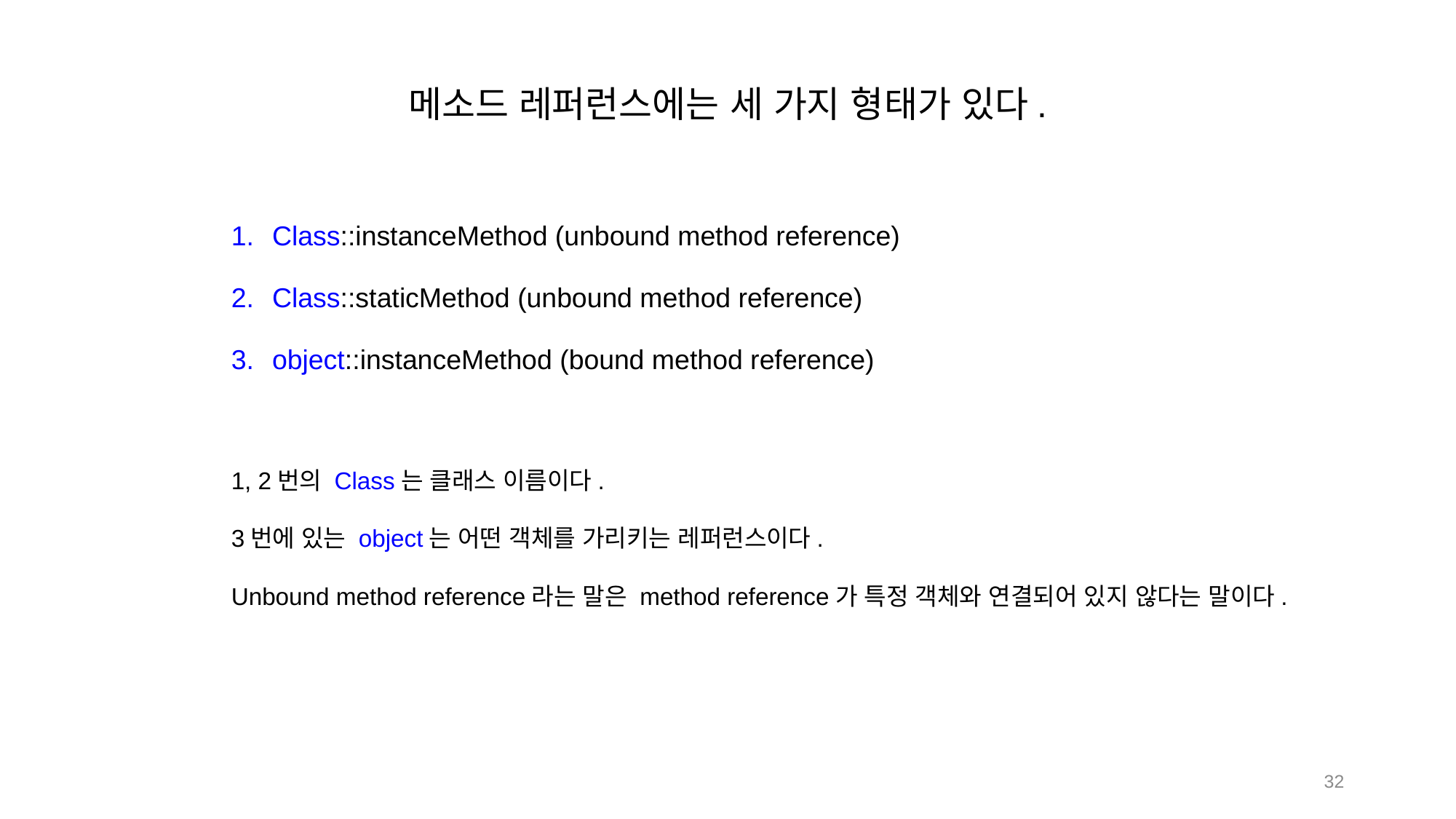

# 메소드 레퍼런스에는 세 가지 형태가 있다.
Class::instanceMethod (unbound method reference)
Class::staticMethod (unbound method reference)
object::instanceMethod (bound method reference)

1, 2번의 Class는 클래스 이름이다.
3번에 있는 object는 어떤 객체를 가리키는 레퍼런스이다.
Unbound method reference라는 말은 method reference가 특정 객체와 연결되어 있지 않다는 말이다.

32